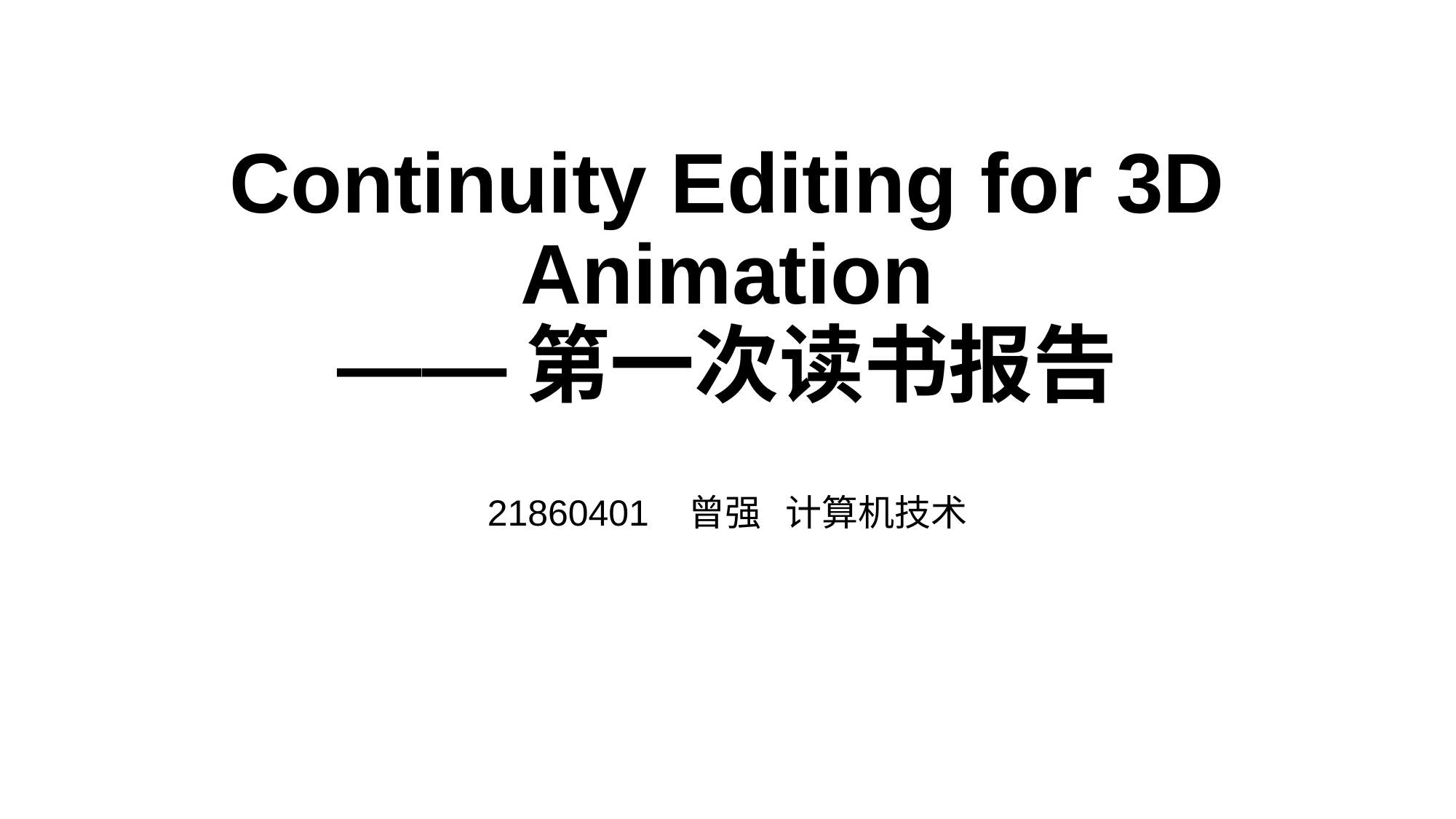

# Continuity Editing for 3D Animation ——第一次读书报告

21860401   曾强   计算机技术